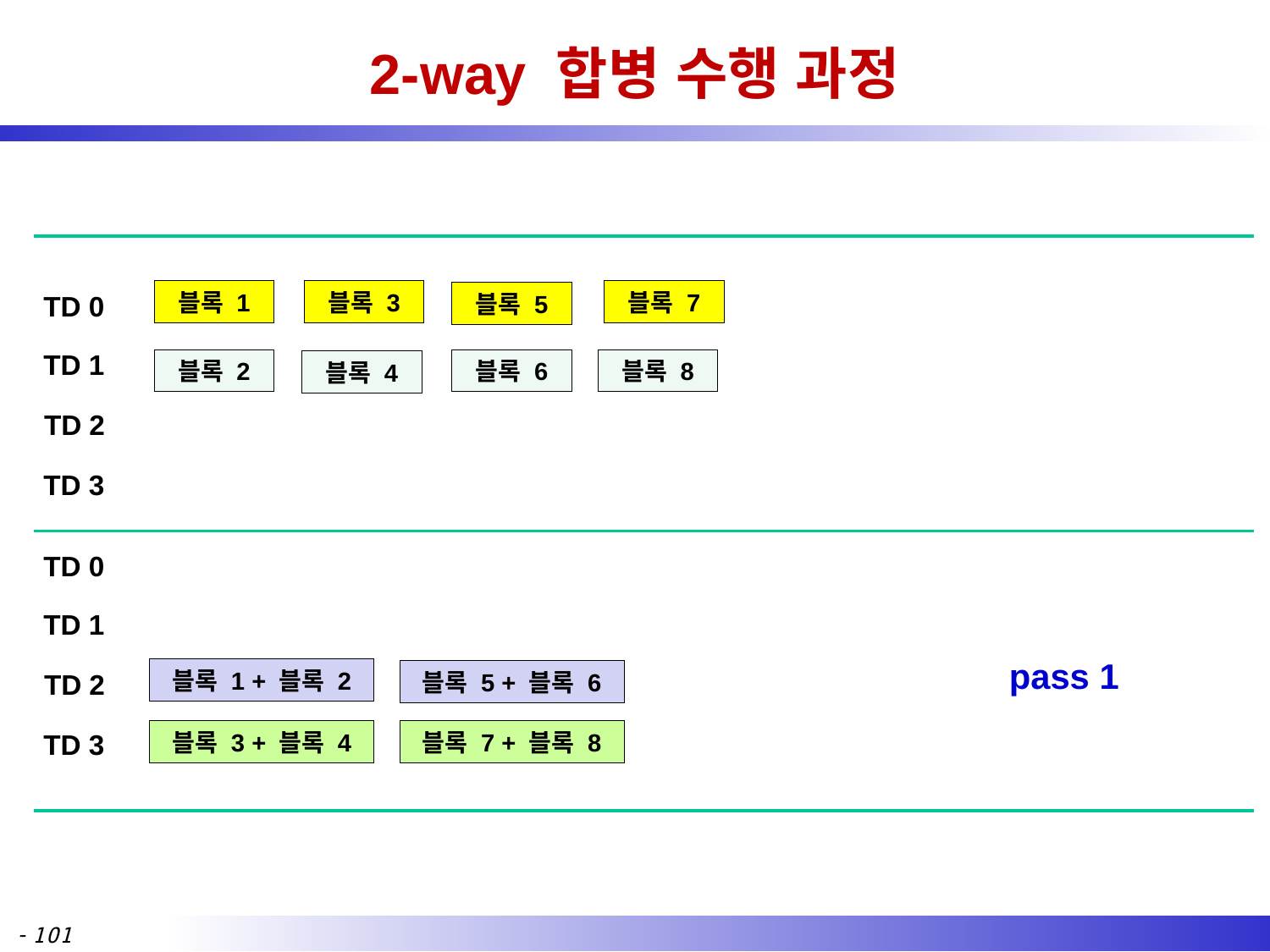

# 2-way 합병 수행 과정
블록 1
블록 3
블록 7
TD 0
블록 5
TD 1
블록 2
블록 6
블록 8
블록 4
TD 2
TD 3
TD 0
TD 1
pass 1
블록 1 + 블록 2
TD 2
블록 5 + 블록 6
TD 3
블록 3 + 블록 4
블록 7 + 블록 8
- 101 -